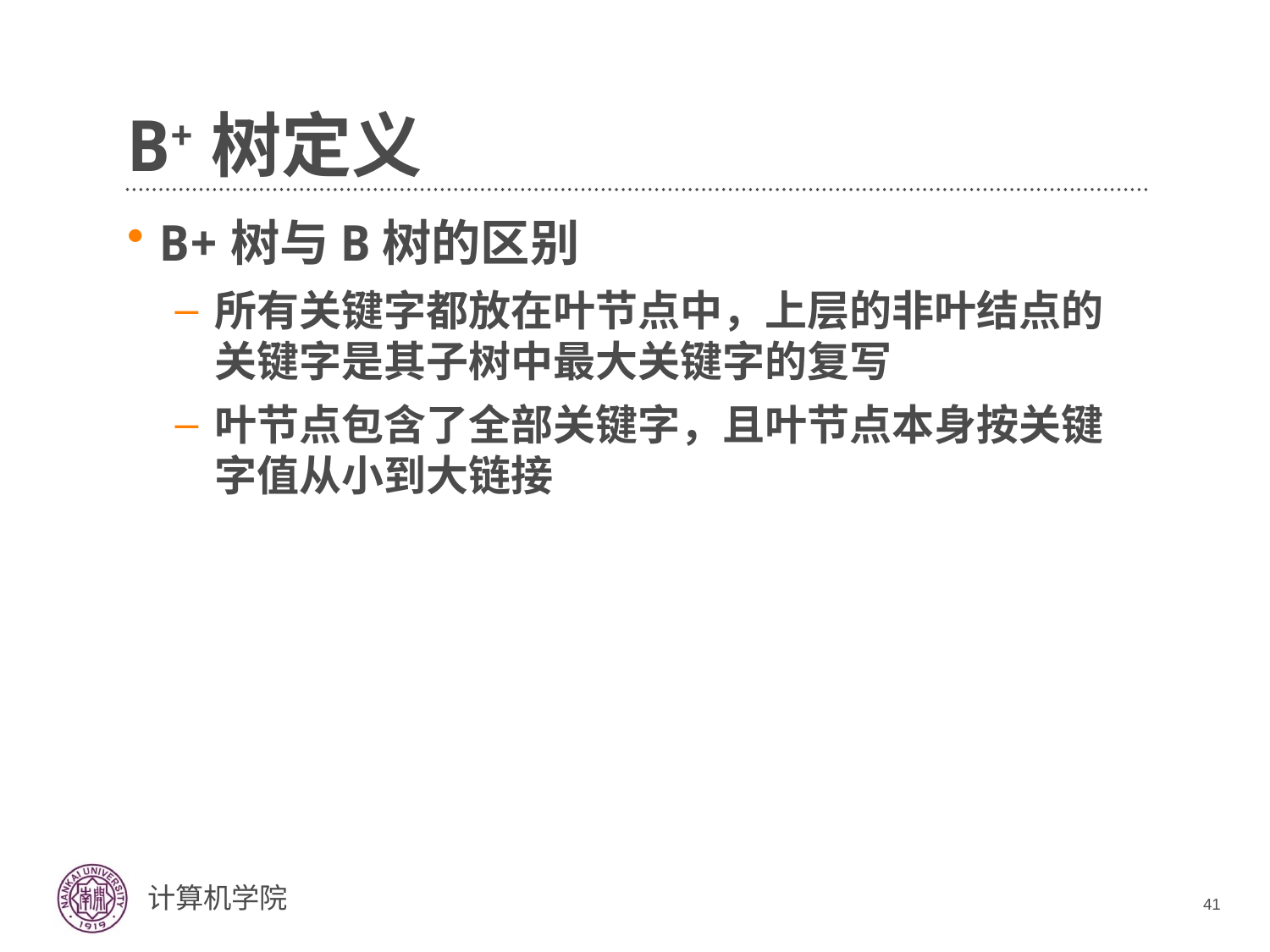

# B+树定义
B+树与B树的区别
所有关键字都放在叶节点中，上层的非叶结点的关键字是其子树中最大关键字的复写
叶节点包含了全部关键字，且叶节点本身按关键字值从小到大链接
41